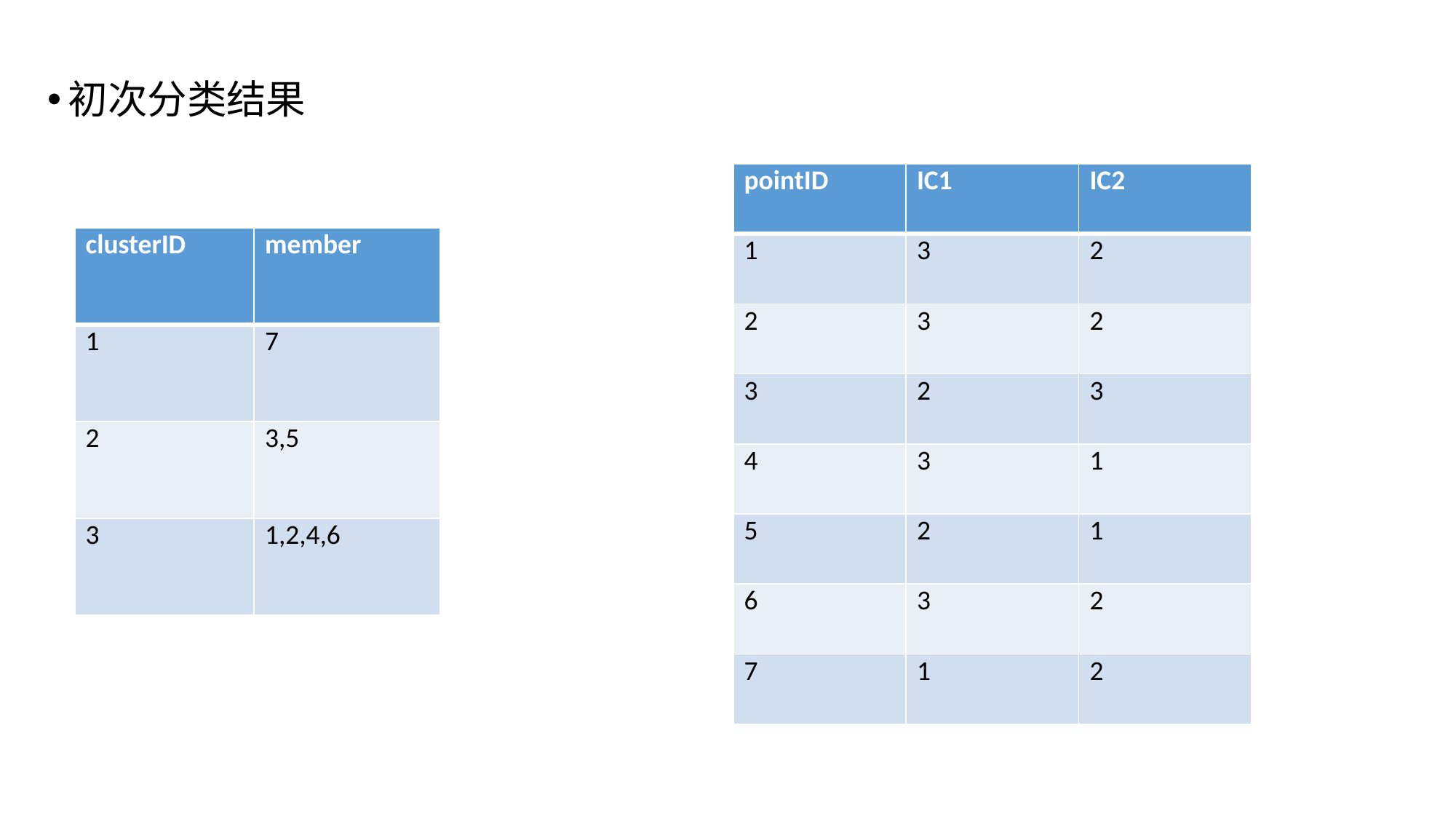

初次分类结果

| pointID | IC1 | IC2 |
| --- | --- | --- |
| 1 | 3 | 2 |
| 2 | 3 | 2 |
| 3 | 2 | 3 |
| 4 | 3 | 1 |
| 5 | 2 | 1 |
| 6 | 3 | 2 |
| 7 | 1 | 2 |
| clusterID | member |
| --- | --- |
| 1 | 7 |
| 2 | 3,5 |
| 3 | 1,2,4,6 |